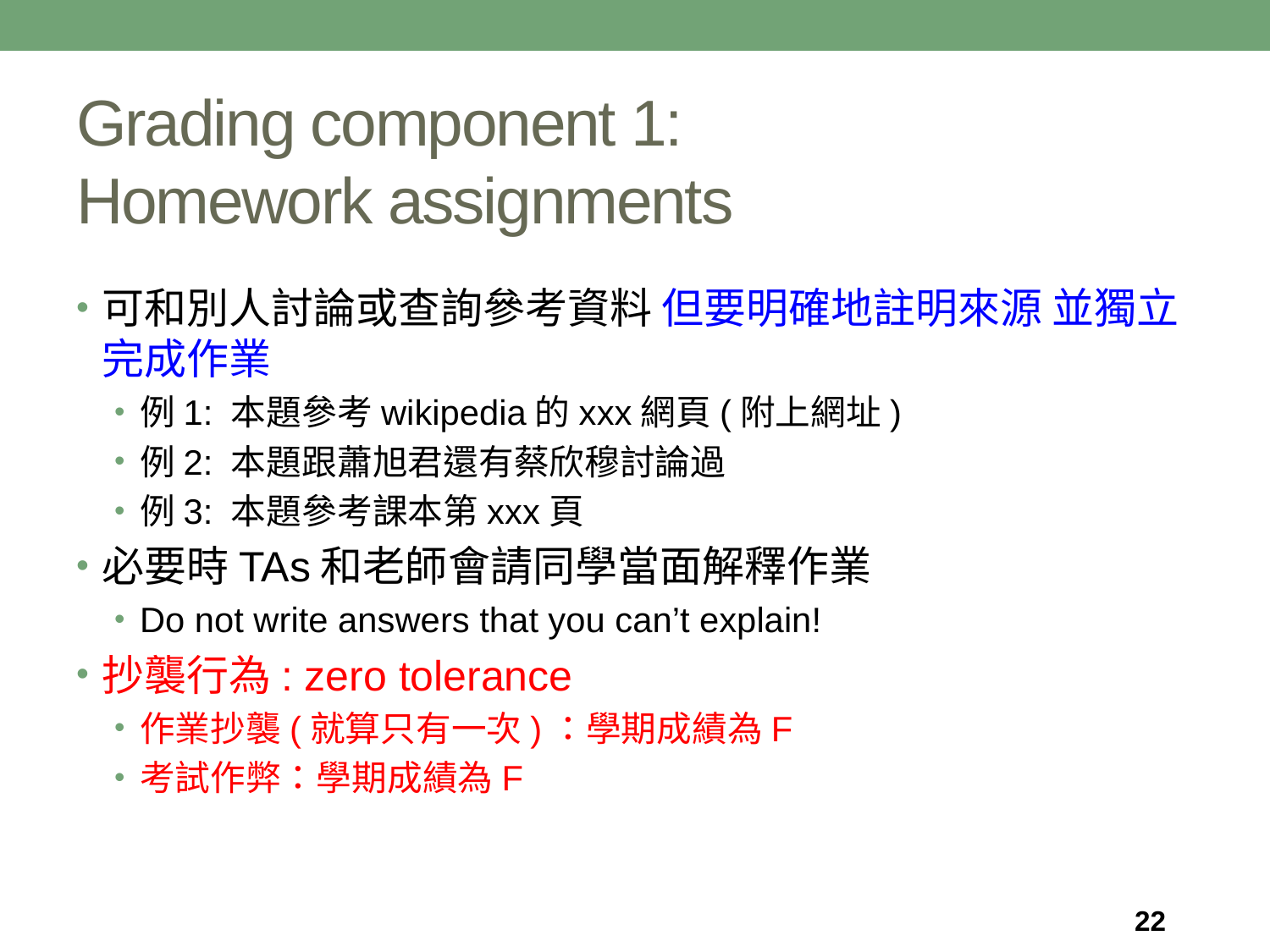

# Grading component 1: Homework assignments
可和別人討論或查詢參考資料 但要明確地註明來源 並獨立完成作業
例1: 本題參考wikipedia的xxx網頁(附上網址)
例2: 本題跟蕭旭君還有蔡欣穆討論過
例3: 本題參考課本第xxx頁
必要時TAs和老師會請同學當面解釋作業
Do not write answers that you can’t explain!
抄襲行為: zero tolerance
作業抄襲(就算只有一次)：學期成績為F
考試作弊：學期成績為F
22